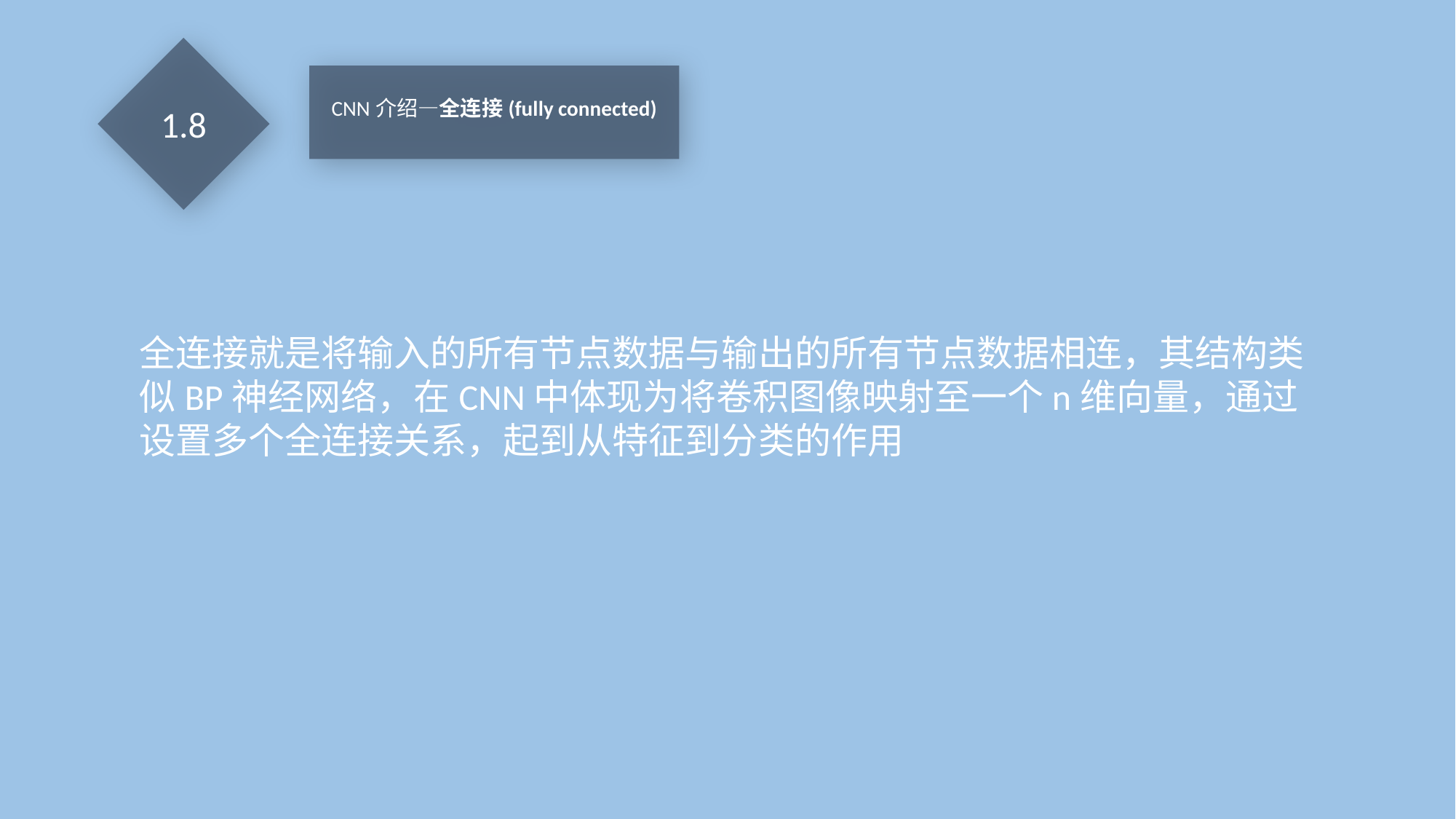

1.8

CNN介绍—全连接(fully connected)

全连接就是将输入的所有节点数据与输出的所有节点数据相连，其结构类似BP神经网络，在CNN中体现为将卷积图像映射至一个n维向量，通过设置多个全连接关系，起到从特征到分类的作用